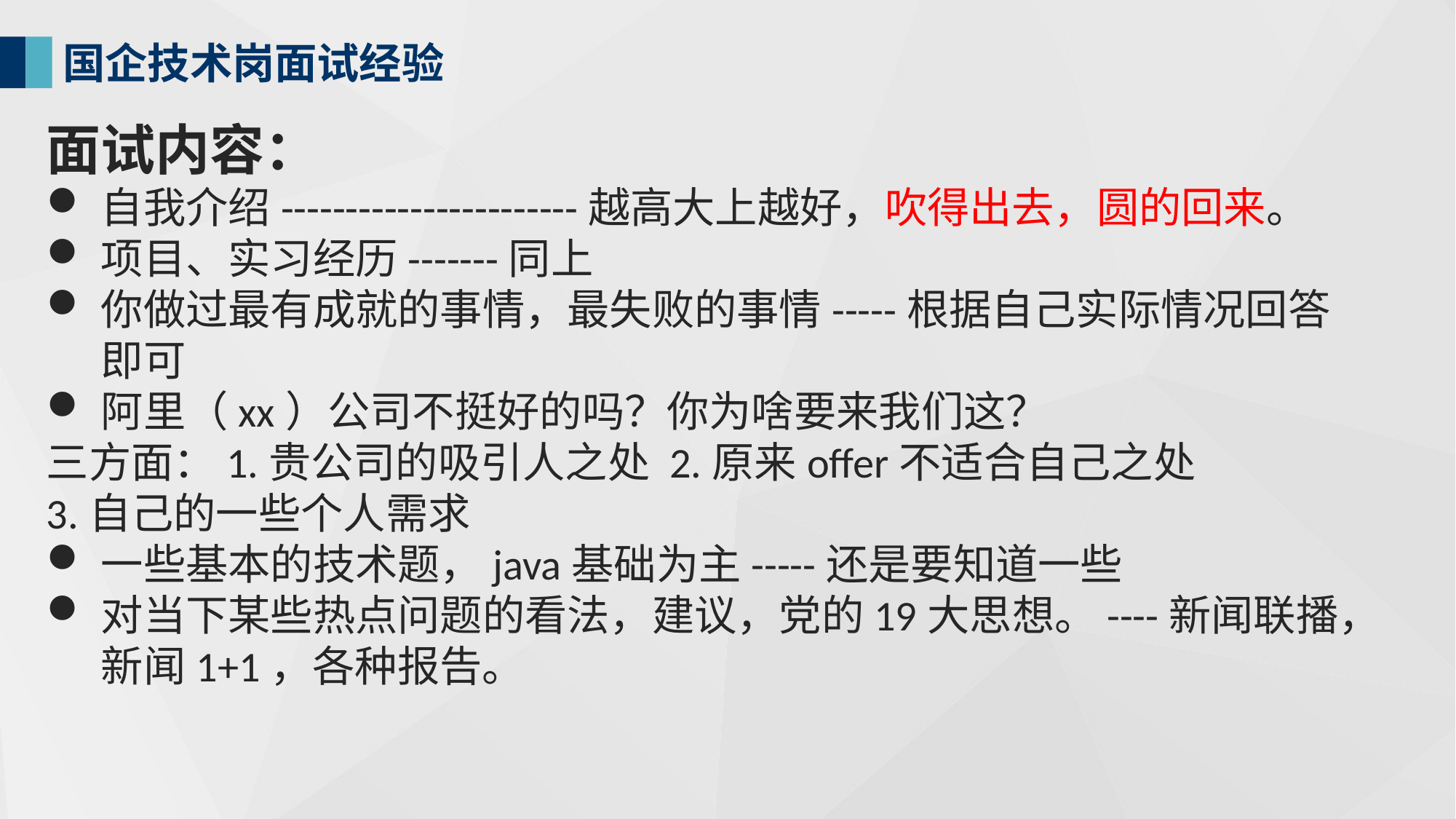

国企技术岗面试经验

面试内容：
自我介绍-----------------------越高大上越好，吹得出去，圆的回来。
项目、实习经历-------同上
你做过最有成就的事情，最失败的事情-----根据自己实际情况回答即可
阿里（xx）公司不挺好的吗？你为啥要来我们这？
三方面：1.贵公司的吸引人之处 2.原来offer不适合自己之处
3.自己的一些个人需求
一些基本的技术题，java基础为主-----还是要知道一些
对当下某些热点问题的看法，建议，党的19大思想。----新闻联播，新闻1+1，各种报告。

29